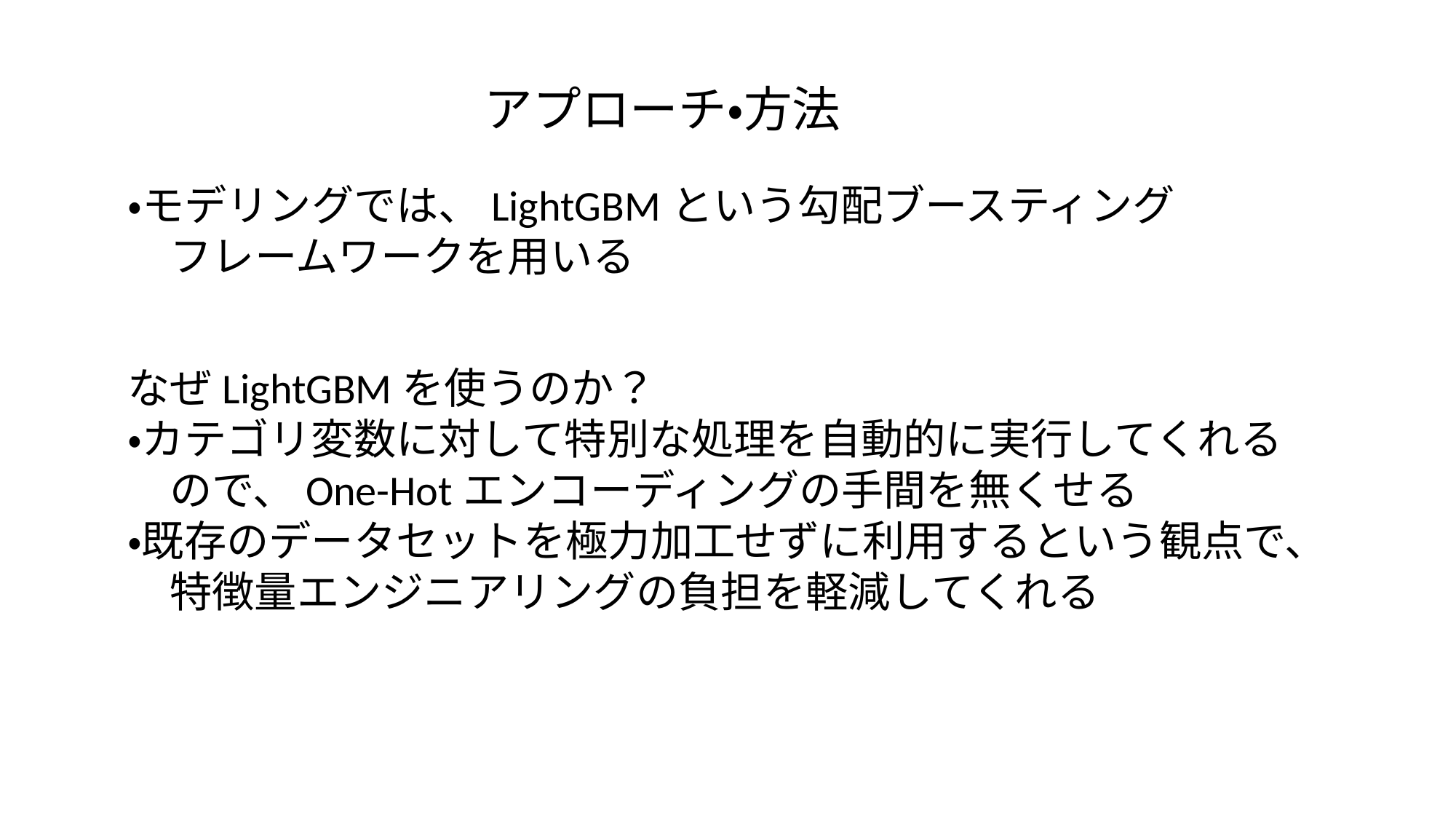

アプローチ・方法
・モデリングでは、LightGBMという勾配ブースティング
　フレームワークを用いる
なぜLightGBMを使うのか？
・カテゴリ変数に対して特別な処理を自動的に実行してくれる
　ので、One-Hotエンコーディングの手間を無くせる
・既存のデータセットを極力加工せずに利用するという観点で、
　特徴量エンジニアリングの負担を軽減してくれる